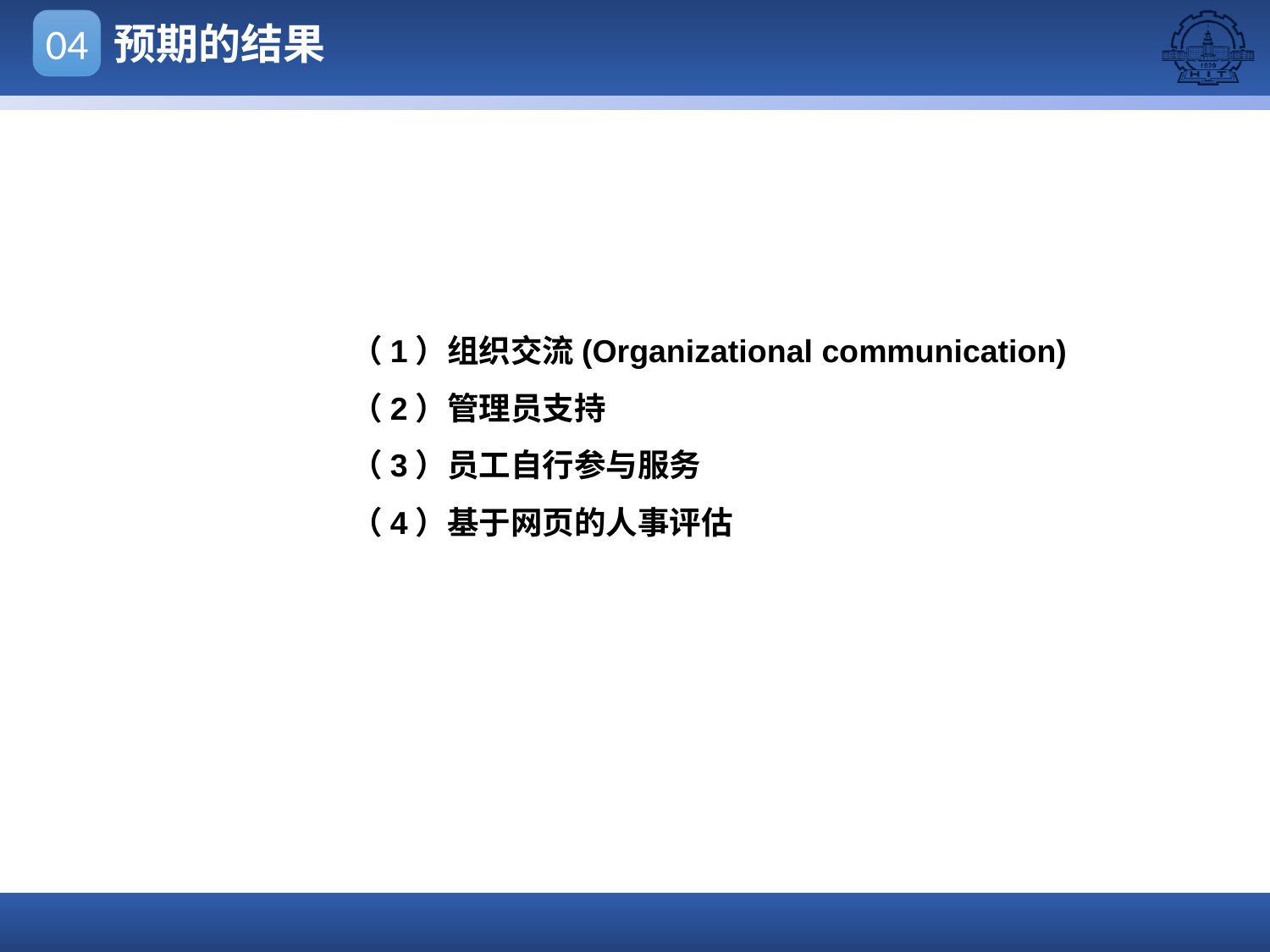

预期的结果
04
点击添加文本
（1）组织交流(Organizational communication)
（2）管理员支持
（3）员工自行参与服务
（4）基于网页的人事评估

点击添加文本
点击添加文本
点击添加文本